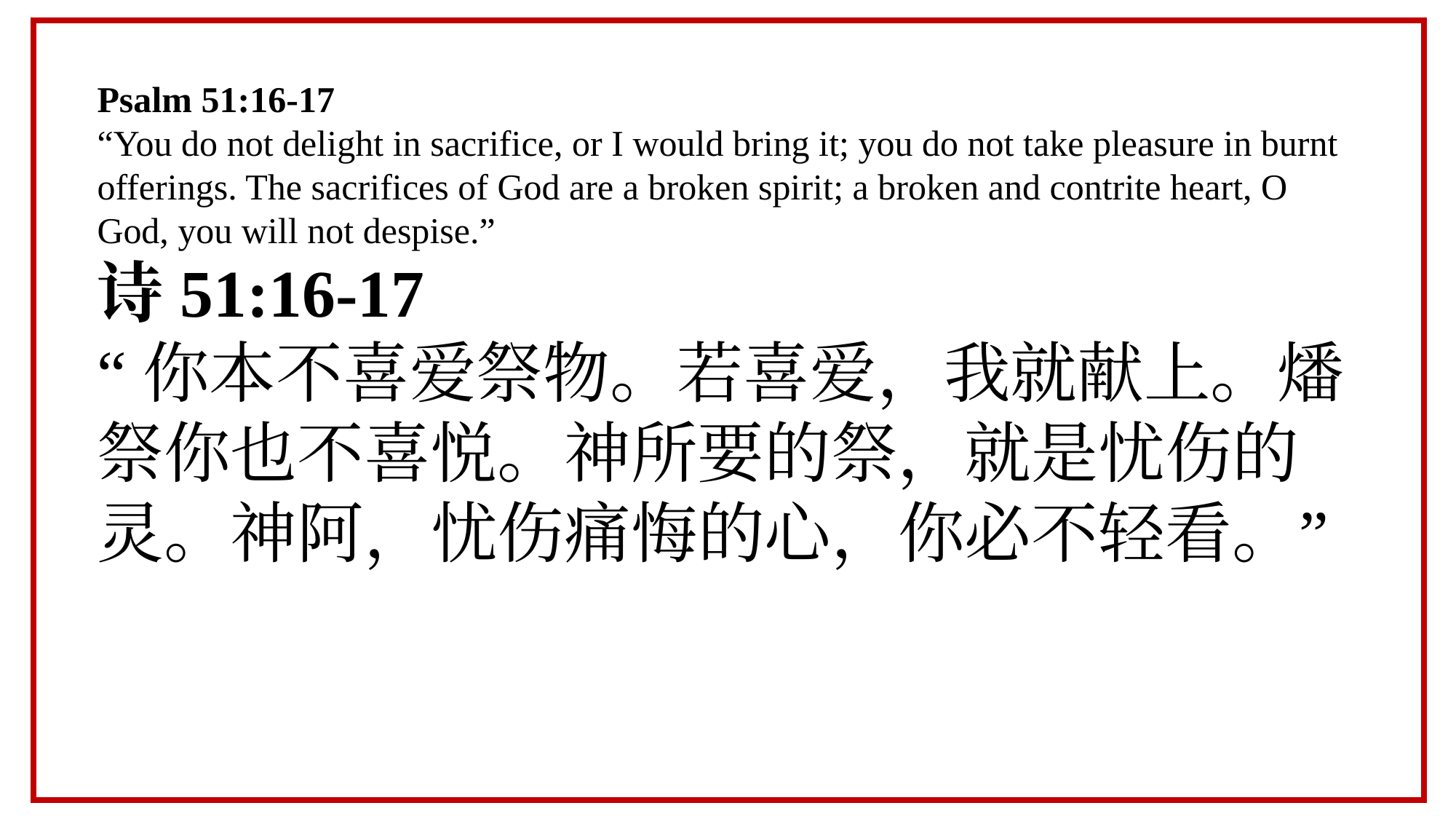

Psalm 51:16-17
“You do not delight in sacrifice, or I would bring it; you do not take pleasure in burnt offerings. The sacrifices of God are a broken spirit; a broken and contrite heart, O God, you will not despise.”
诗51:16-17
“你本不喜爱祭物。若喜爱，我就献上。燔祭你也不喜悦。神所要的祭，就是忧伤的灵。神阿，忧伤痛悔的心，你必不轻看。”